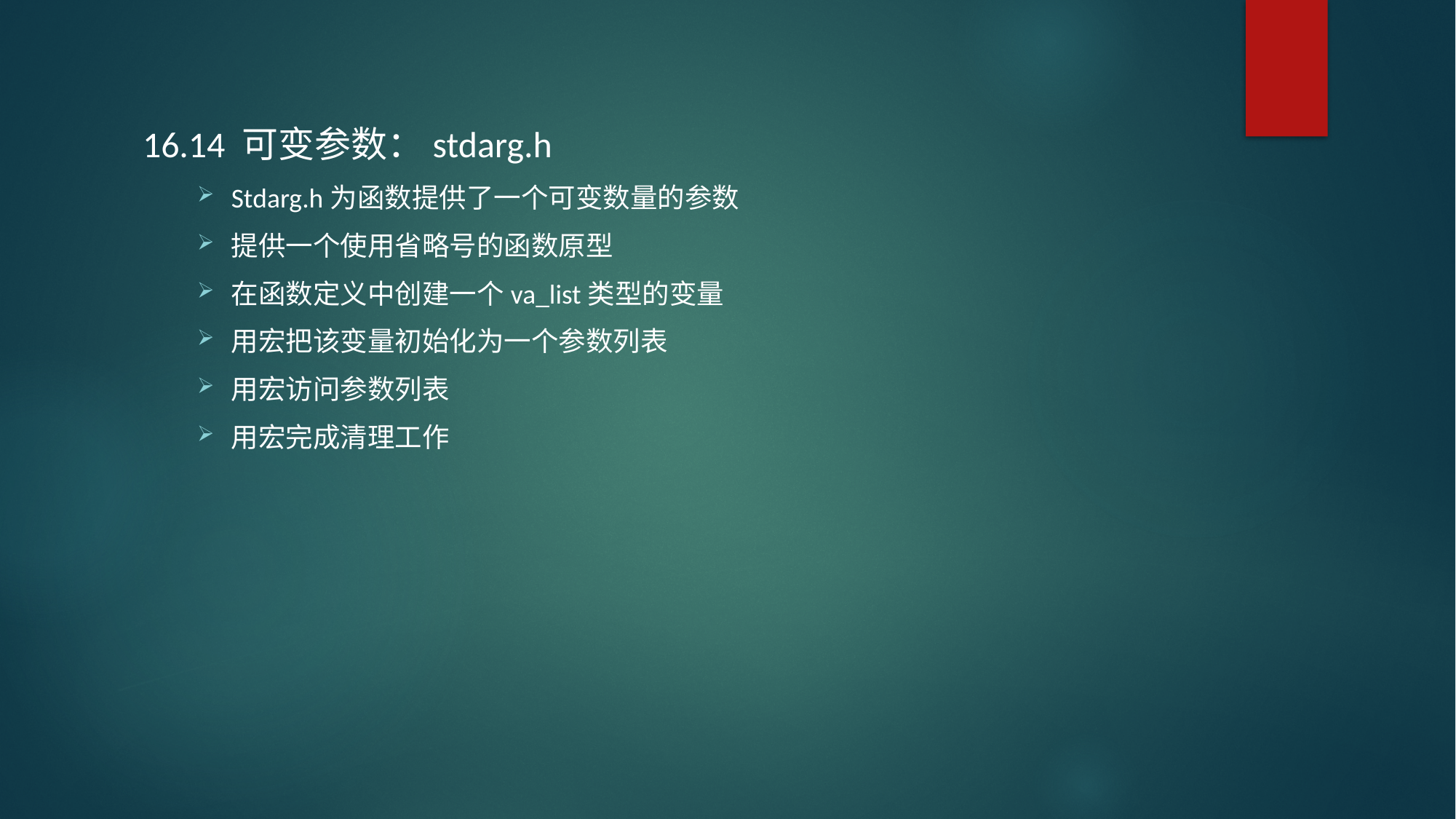

16.14 可变参数：stdarg.h
Stdarg.h为函数提供了一个可变数量的参数
提供一个使用省略号的函数原型
在函数定义中创建一个va_list类型的变量
用宏把该变量初始化为一个参数列表
用宏访问参数列表
用宏完成清理工作